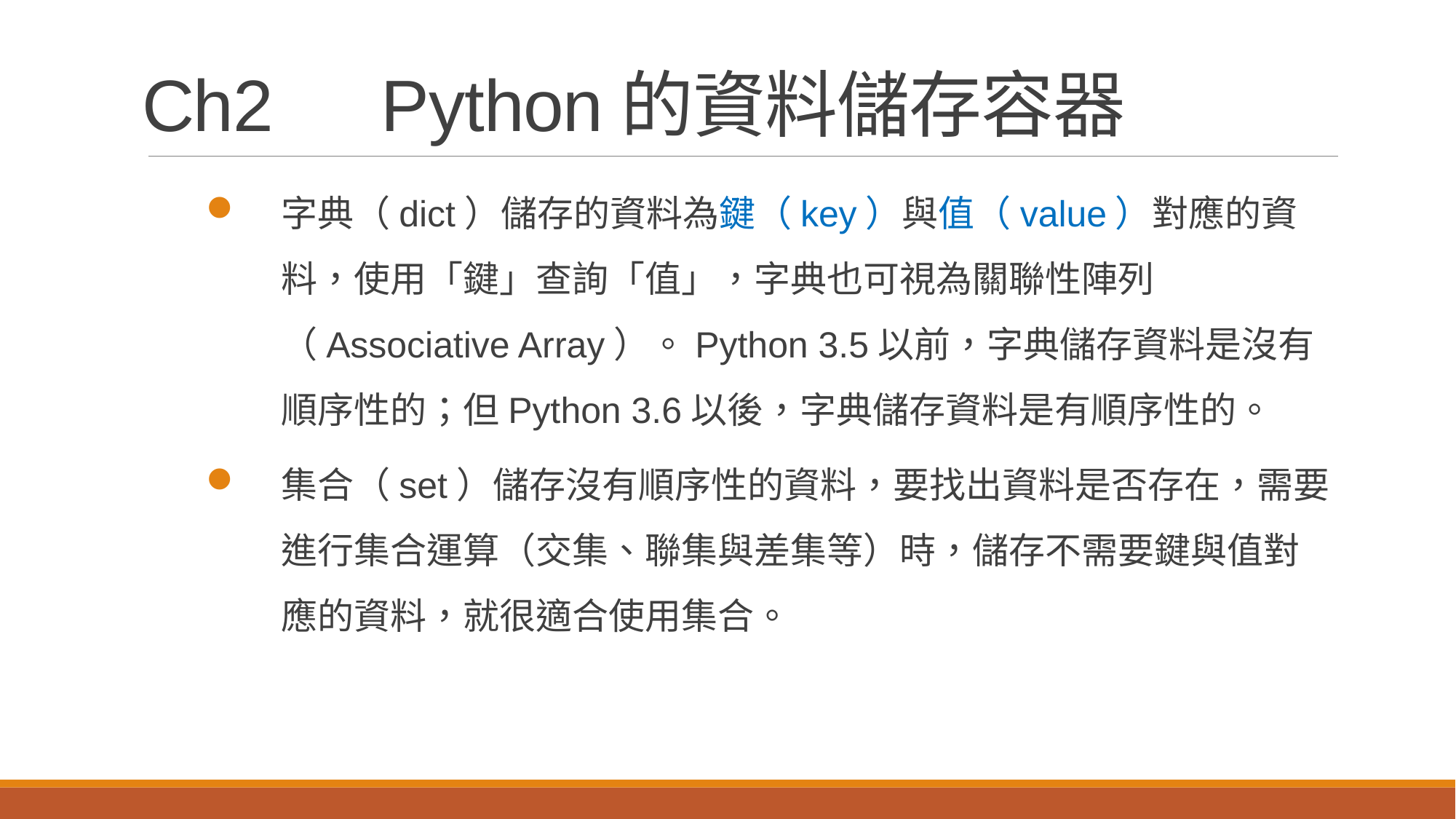

# Ch2　Python的資料儲存容器
字典（dict）儲存的資料為鍵（key）與值（value）對應的資料，使用「鍵」查詢「值」，字典也可視為關聯性陣列（Associative Array）。Python 3.5以前，字典儲存資料是沒有順序性的；但Python 3.6以後，字典儲存資料是有順序性的。
集合（set）儲存沒有順序性的資料，要找出資料是否存在，需要進行集合運算（交集、聯集與差集等）時，儲存不需要鍵與值對應的資料，就很適合使用集合。